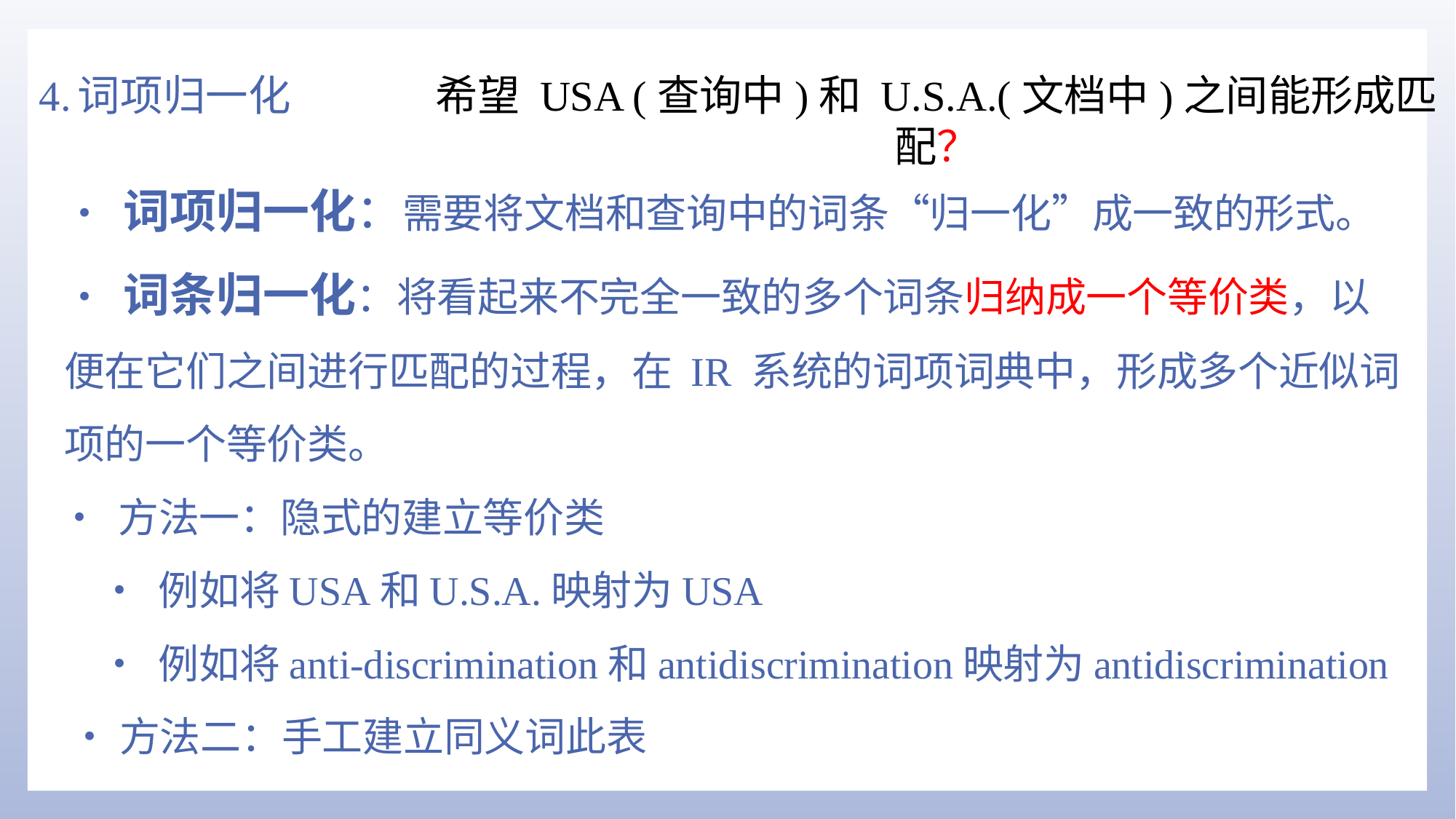

# 4.词项归一化
希望 USA (查询中)和 U.S.A.(文档中)之间能形成匹配？
• 词项归一化：需要将文档和查询中的词条“归一化”成一致的形式。
• 词条归一化：将看起来不完全一致的多个词条归纳成一个等价类，以便在它们之间进行匹配的过程，在 IR 系统的词项词典中，形成多个近似词项的一个等价类。
• 方法一：隐式的建立等价类
• 例如将USA和U.S.A.映射为USA
• 例如将anti-discrimination和antidiscrimination映射为antidiscrimination
•方法二：手工建立同义词此表